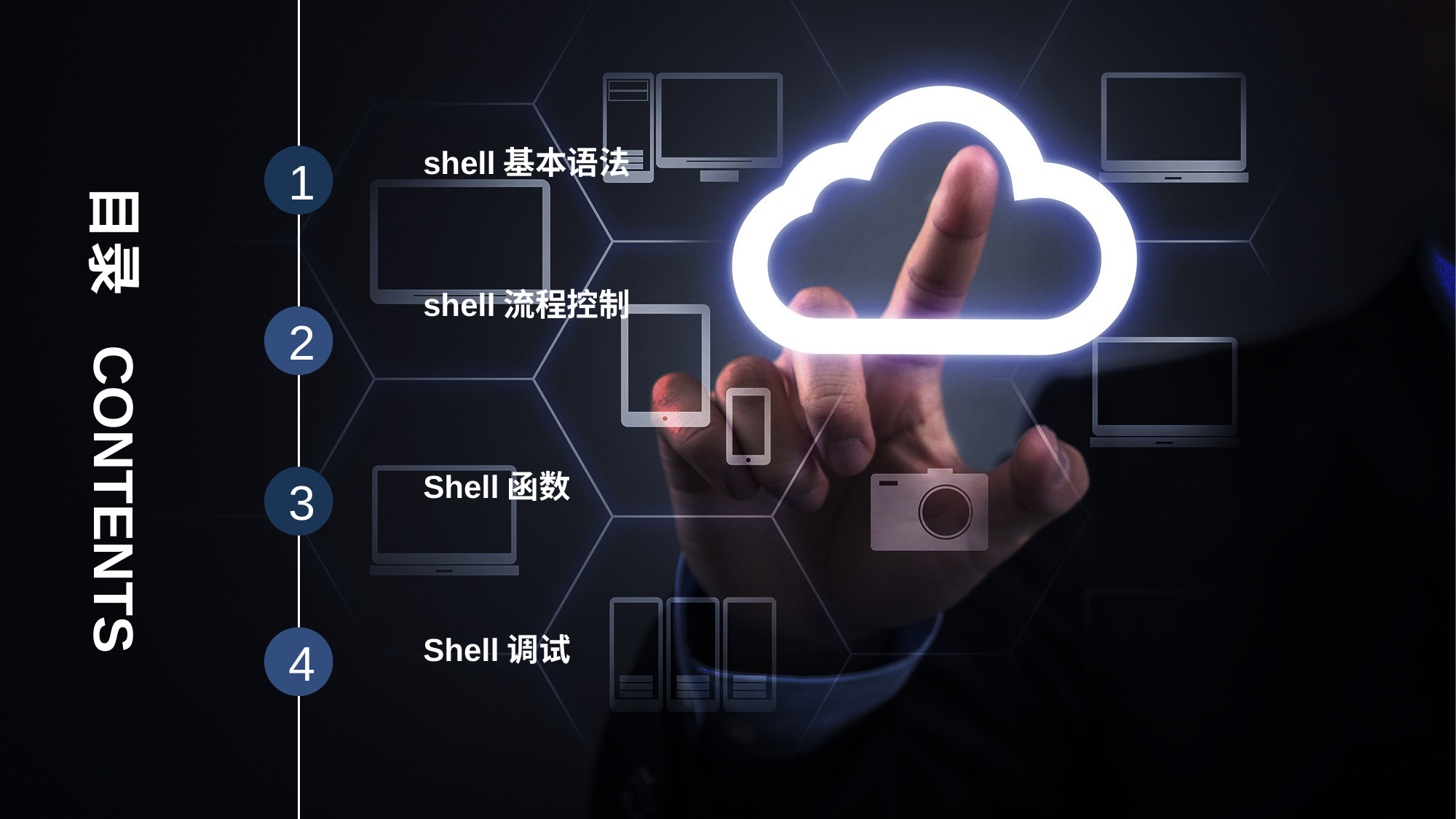

shell基本语法
1
目录
shell流程控制
2
Shell函数
CONTENTS
3
Shell调试
4